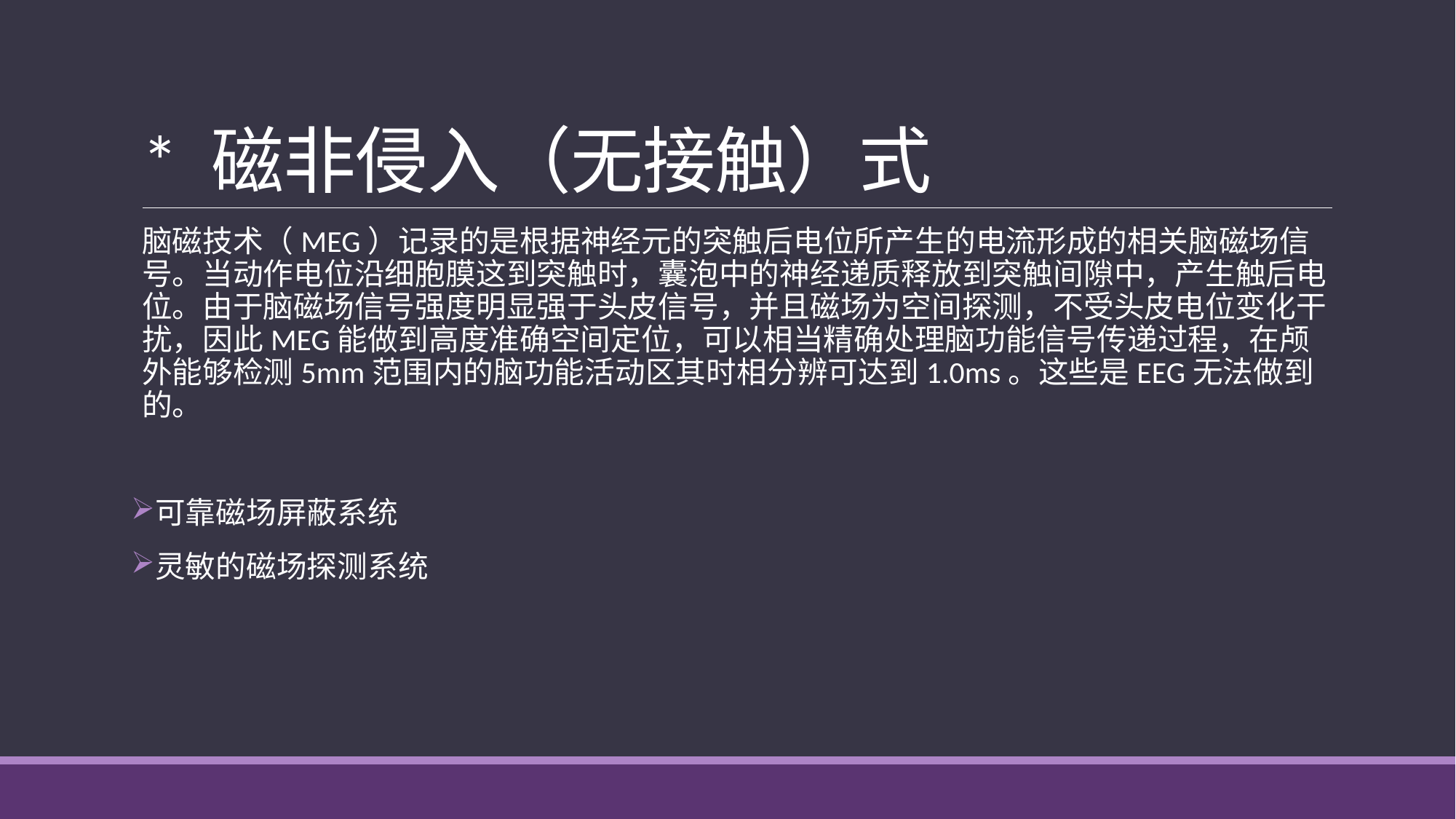

# * 磁非侵入（无接触）式
脑磁技术（MEG）记录的是根据神经元的突触后电位所产生的电流形成的相关脑磁场信号。当动作电位沿细胞膜这到突触时，囊泡中的神经递质释放到突触间隙中，产生触后电位。由于脑磁场信号强度明显强于头皮信号，并且磁场为空间探测，不受头皮电位变化干扰，因此MEG能做到高度准确空间定位，可以相当精确处理脑功能信号传递过程，在颅外能够检测5mm范围内的脑功能活动区其时相分辨可达到1.0ms。这些是EEG无法做到的。

可靠磁场屏蔽系统
灵敏的磁场探测系统